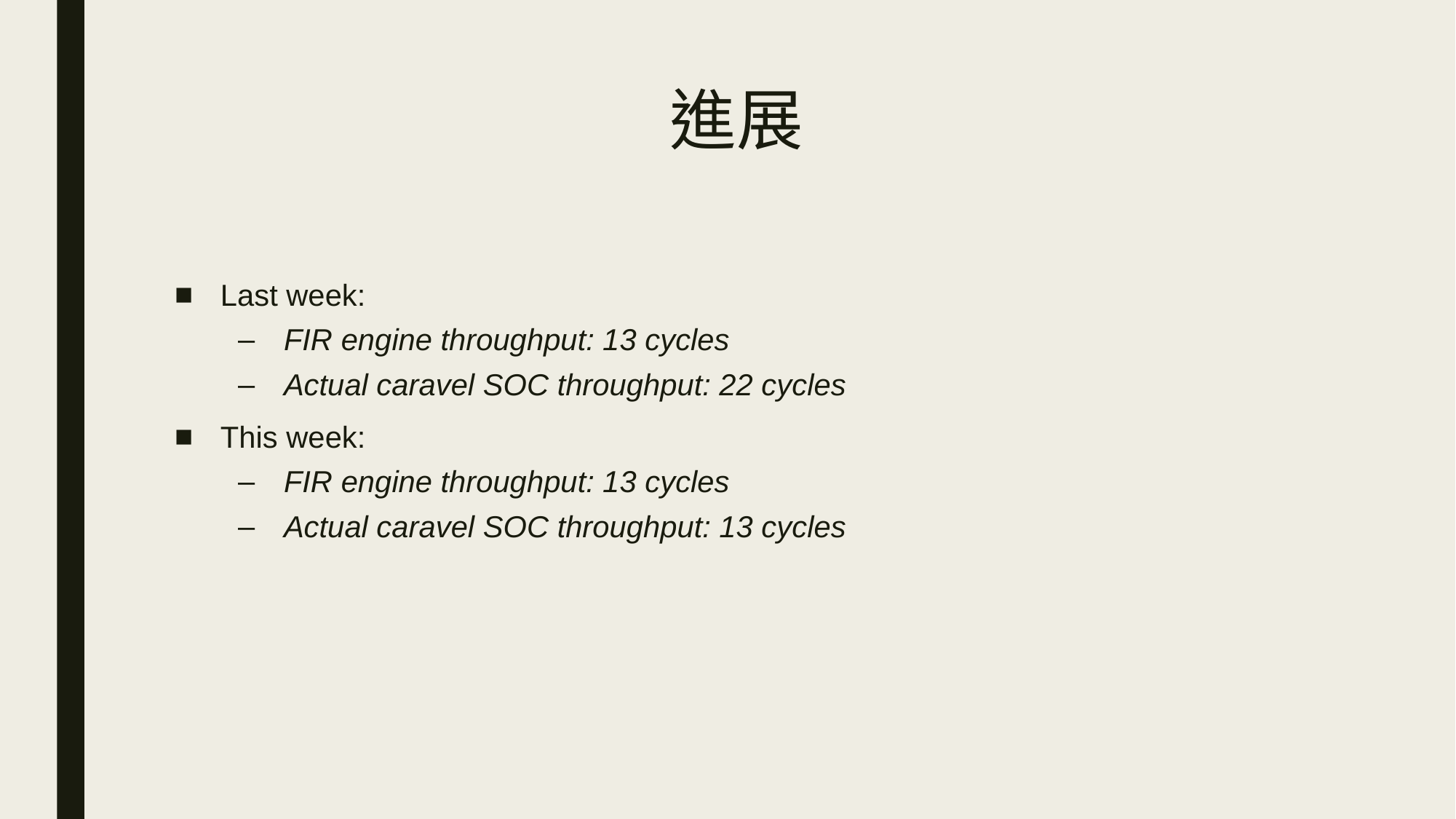

# 進展
Last week:
FIR engine throughput: 13 cycles
Actual caravel SOC throughput: 22 cycles
This week:
FIR engine throughput: 13 cycles
Actual caravel SOC throughput: 13 cycles